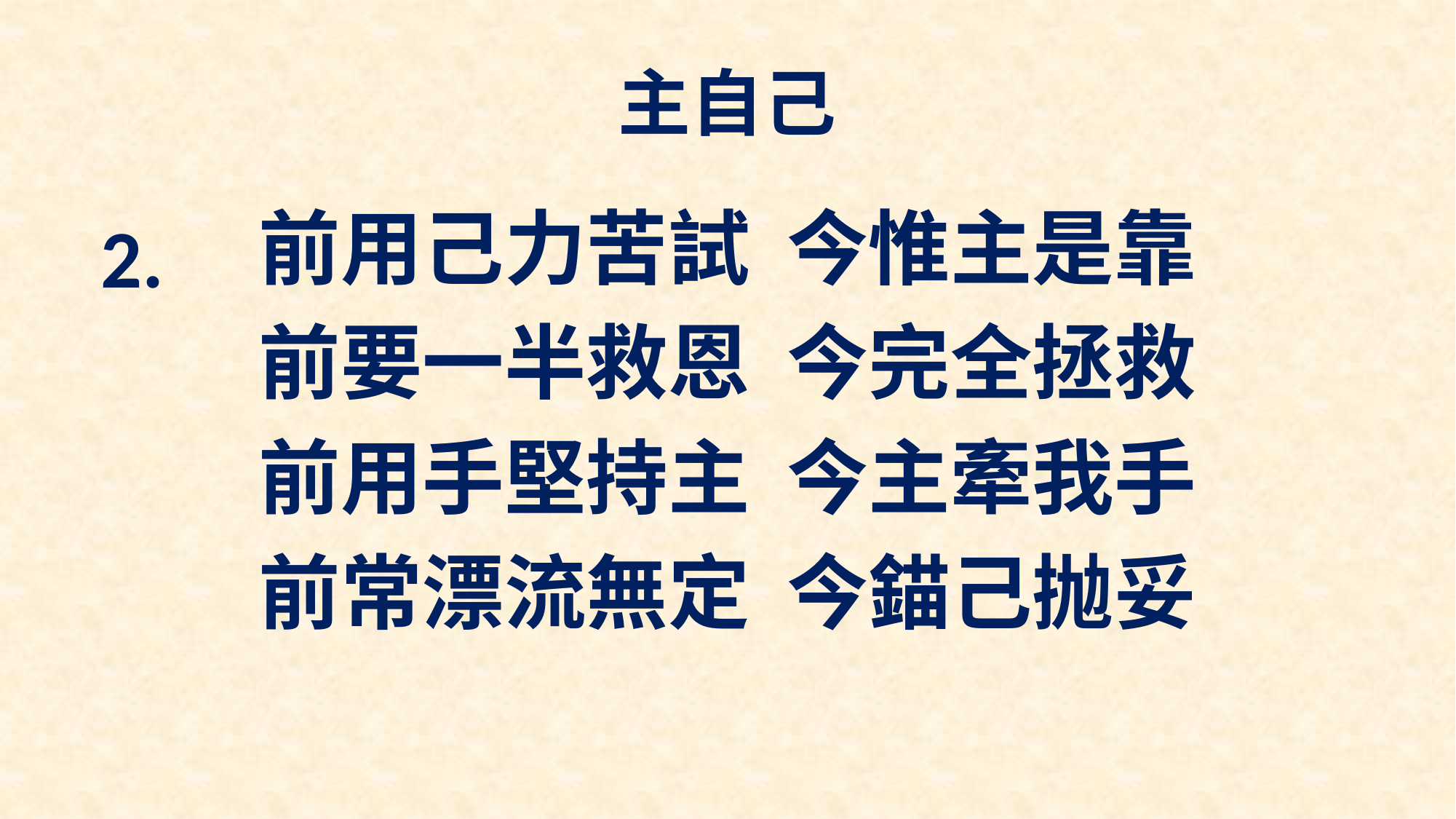

# 主自己
前用己力苦試  今惟主是靠
前要一半救恩  今完全拯救
前用手堅持主  今主牽我手
前常漂流無定  今錨己抛妥
2.